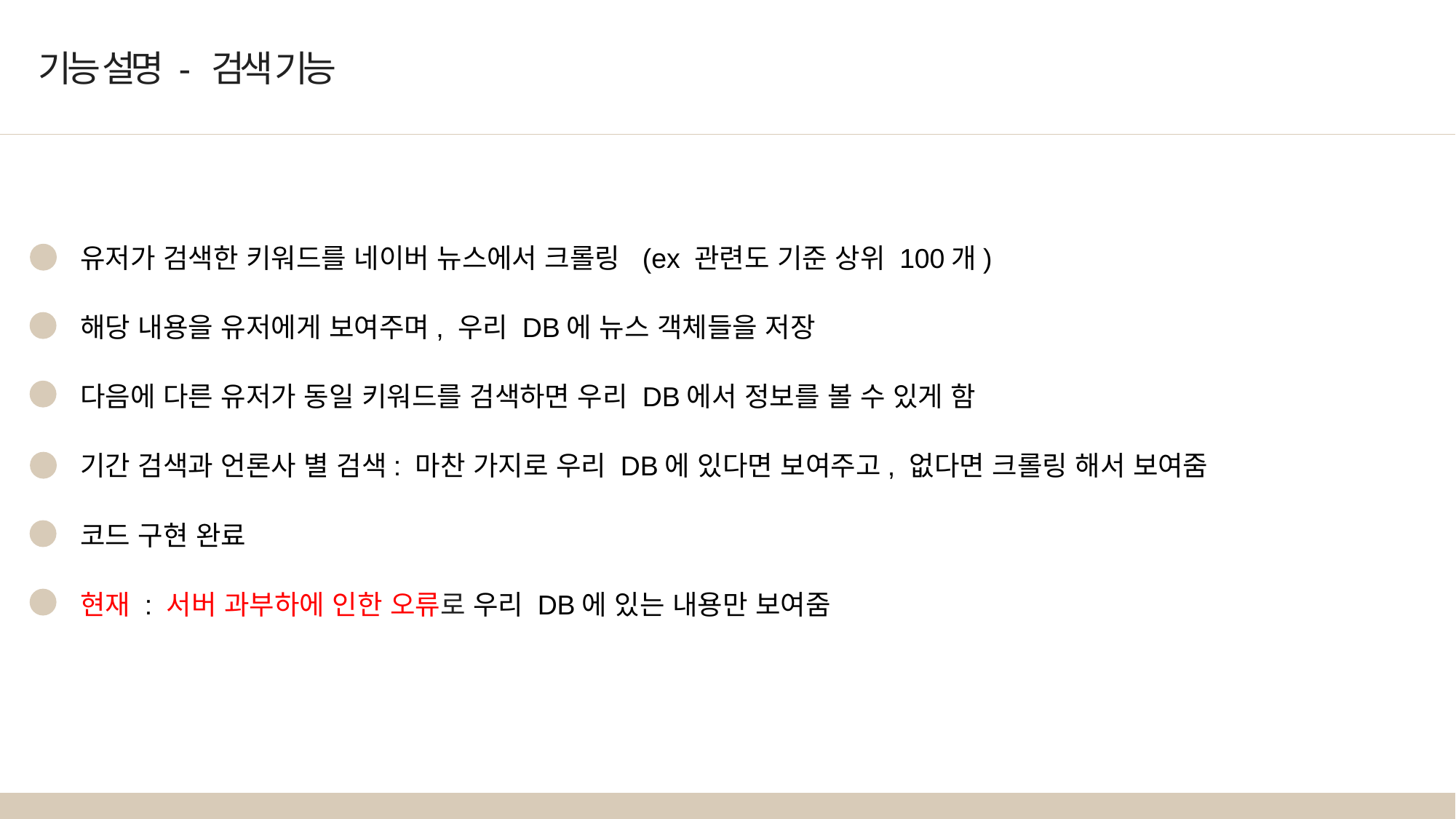

기능 설명 -  검색 기능
유저가 검색한 키워드를 네이버 뉴스에서 크롤링  (ex 관련도 기준 상위 100개)

해당 내용을 유저에게 보여주며, 우리 DB에 뉴스 객체들을 저장

다음에 다른 유저가 동일 키워드를 검색하면 우리 DB에서 정보를 볼 수 있게 함

기간 검색과 언론사 별 검색: 마찬 가지로 우리 DB에 있다면 보여주고, 없다면 크롤링 해서 보여줌

코드 구현 완료

현재 : 서버 과부하에 인한 오류로 우리 DB에 있는 내용만 보여줌